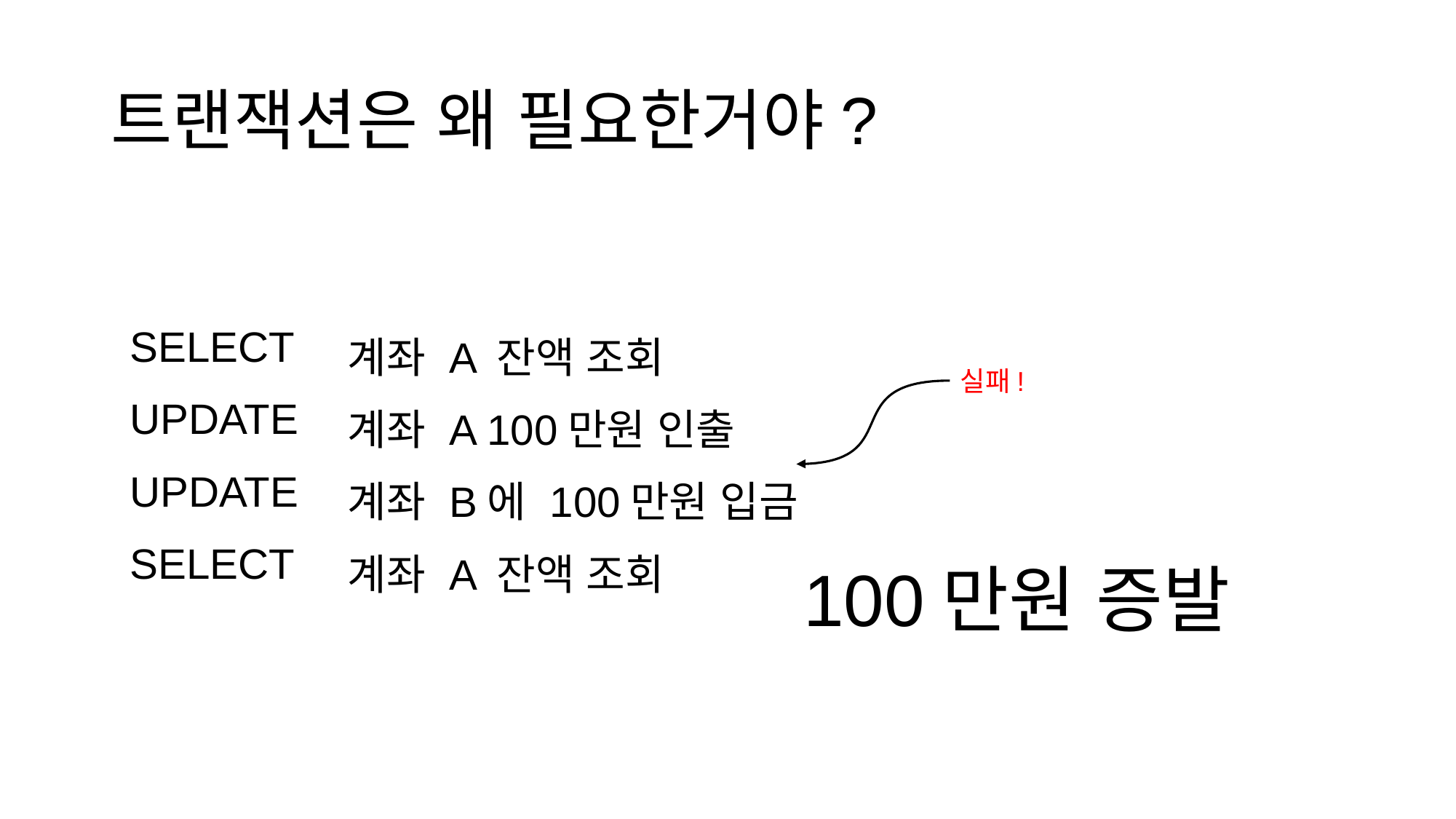

# 트랜잭션은 왜 필요한거야?
| SELECT | 계좌 A 잔액 조회 |
| --- | --- |
| UPDATE | 계좌 A 100만원 인출 |
| UPDATE | 계좌 B에 100만원 입금 |
| SELECT | 계좌 A 잔액 조회 |
|  |  |
실패!
100만원 증발